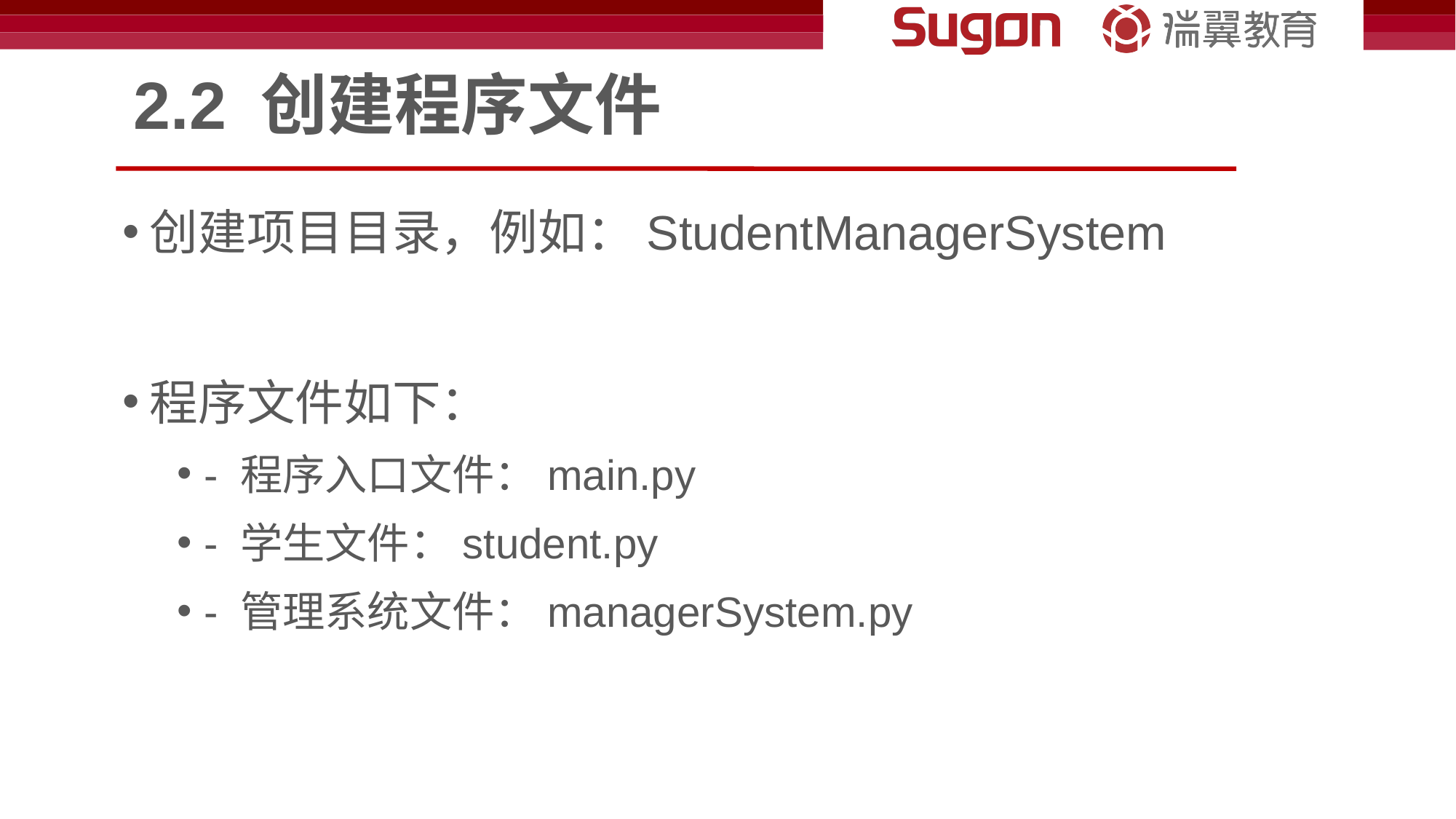

# 2.2 创建程序文件
创建项目目录，例如：StudentManagerSystem

程序文件如下：
- 程序入口文件：main.py
- 学生文件：student.py
- 管理系统文件：managerSystem.py